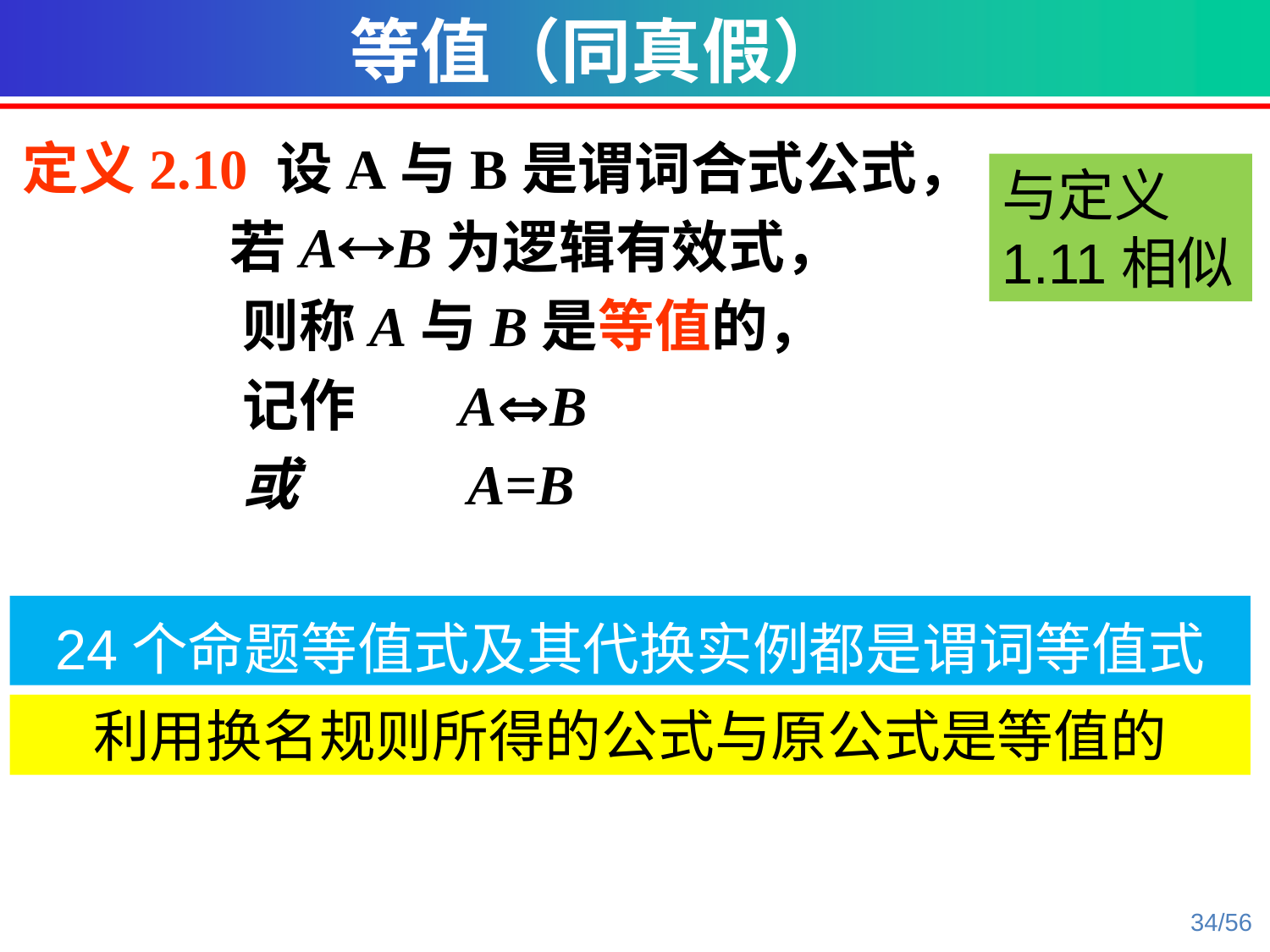

等值（同真假）
定义2.10 设A与B是谓词合式公式，
               若A↔B为逻辑有效式，
                则称A与B是等值的，
                记作       A⇔B
                或            A=B
与定义1.11相似
24个命题等值式及其代换实例都是谓词等值式
利用换名规则所得的公式与原公式是等值的
34/56